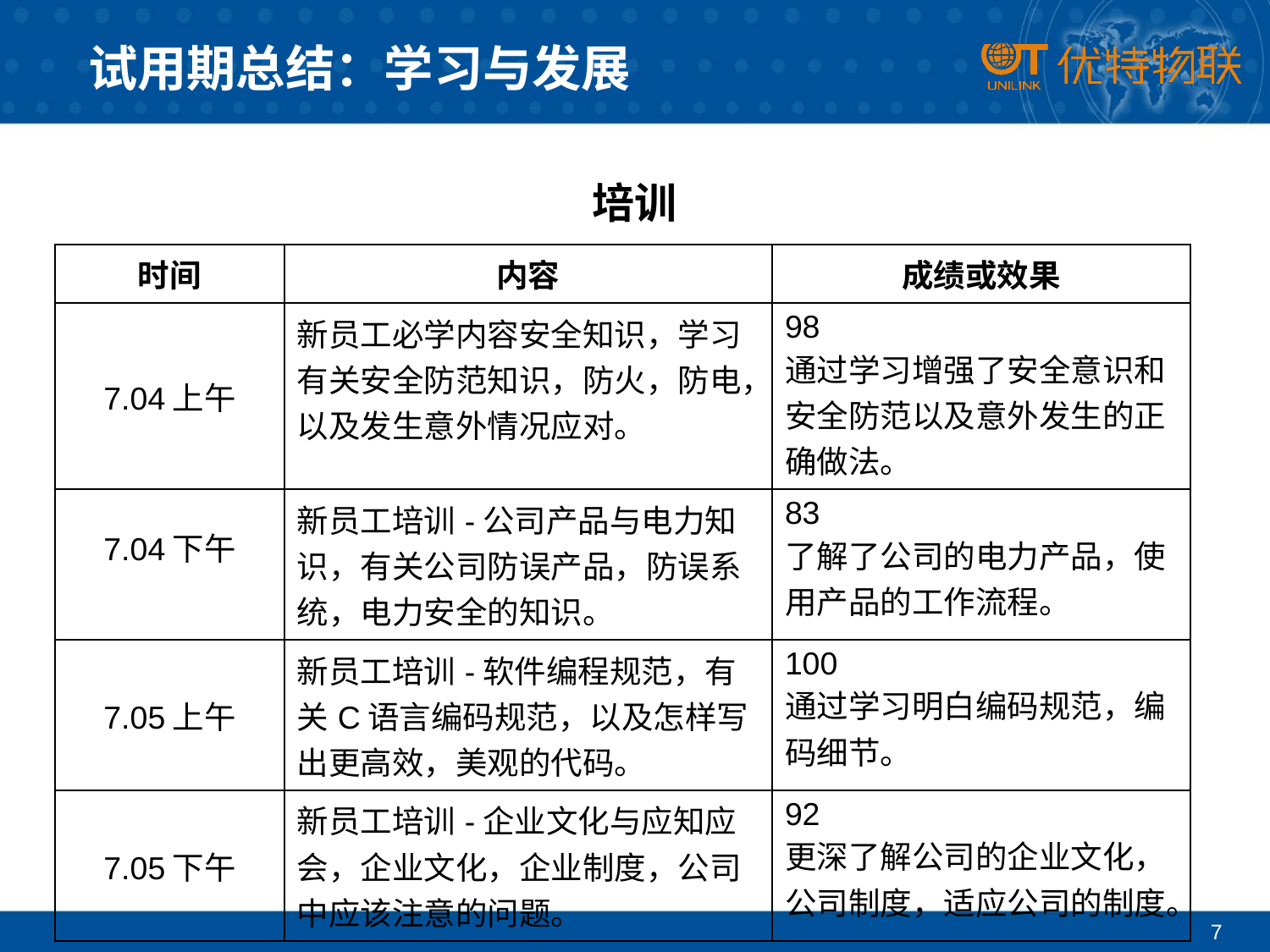

# 试用期总结：学习与发展
培训

| 时间 | 内容 | 成绩或效果 |
| --- | --- | --- |
| 7.04上午 | 新员工必学内容安全知识，学习有关安全防范知识，防火，防电，以及发生意外情况应对。 | 98 通过学习增强了安全意识和安全防范以及意外发生的正确做法。 |
| 7.04下午 | 新员工培训-公司产品与电力知识，有关公司防误产品，防误系统，电力安全的知识。 | 83 了解了公司的电力产品，使用产品的工作流程。 |
| 7.05上午 | 新员工培训-软件编程规范，有关C语言编码规范，以及怎样写出更高效，美观的代码。 | 100 通过学习明白编码规范，编码细节。 |
| 7.05下午 | 新员工培训-企业文化与应知应会，企业文化，企业制度，公司中应该注意的问题。 | 92 更深了解公司的企业文化，公司制度，适应公司的制度。 |
7